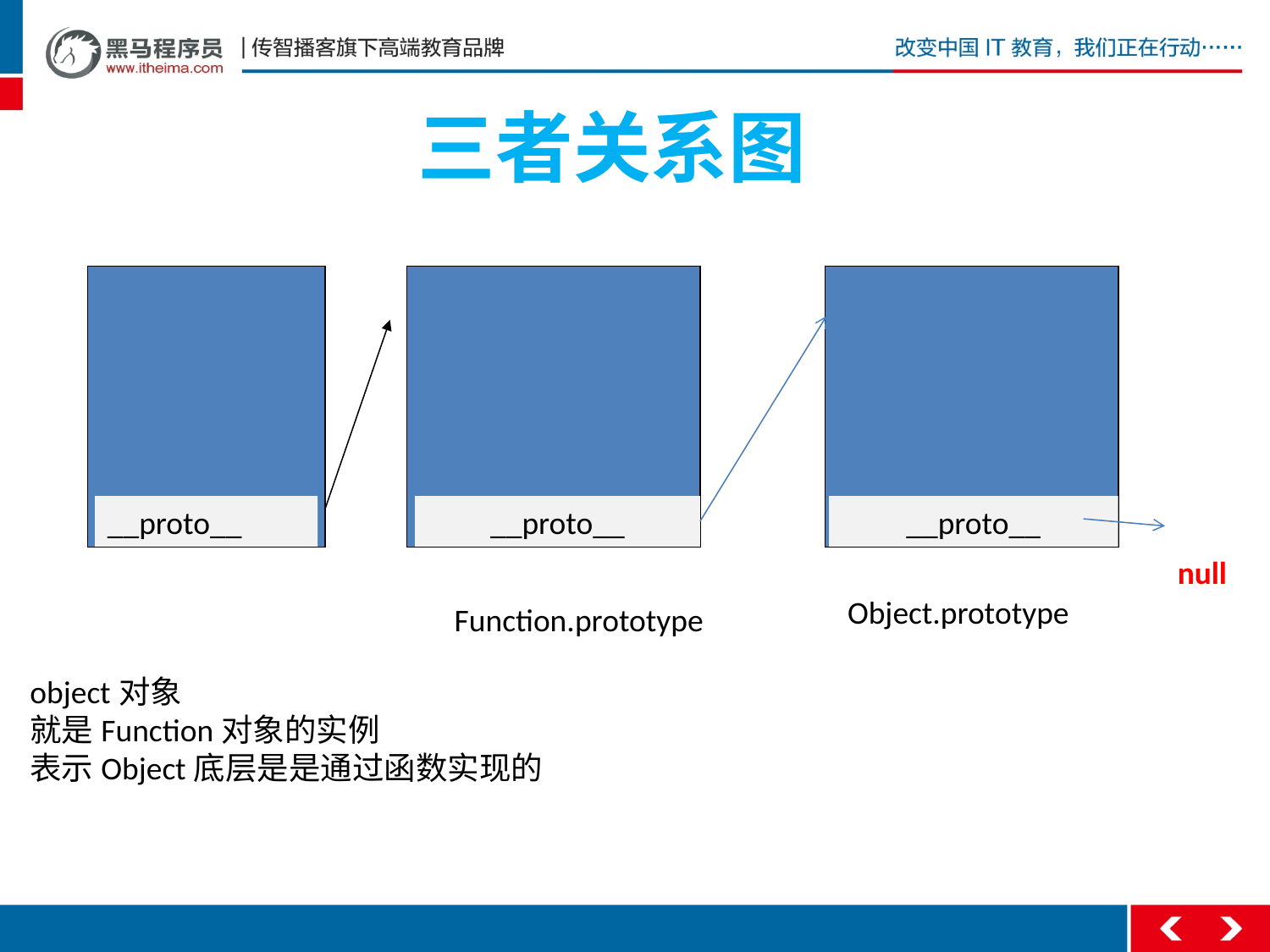

# 三者关系图

__proto__
__proto__
__proto__
null
Object.prototype
Function.prototype
object对象
就是Function对象的实例
表示Object底层是是通过函数实现的